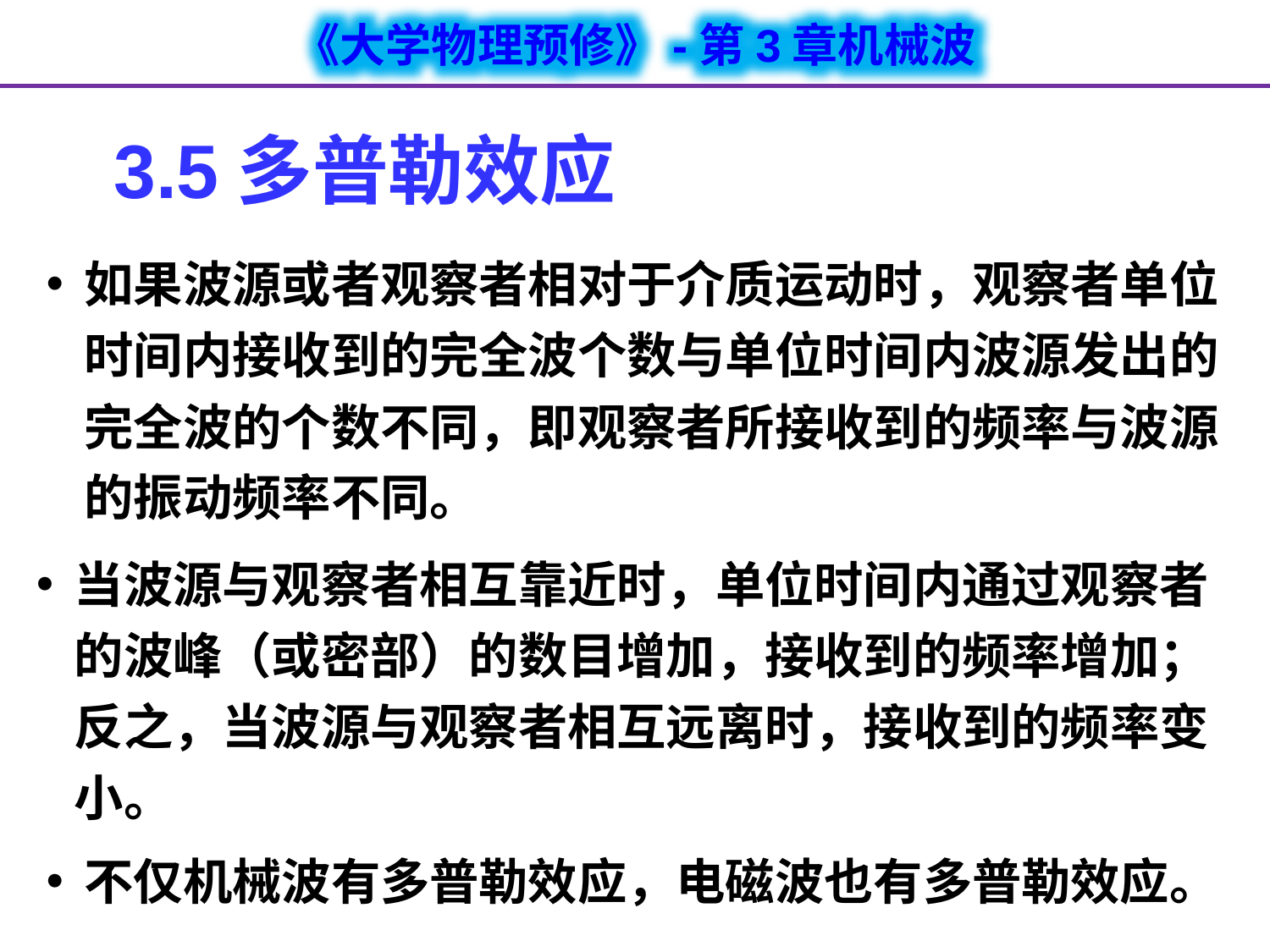

3.5多普勒效应
如果波源或者观察者相对于介质运动时，观察者单位时间内接收到的完全波个数与单位时间内波源发出的完全波的个数不同，即观察者所接收到的频率与波源的振动频率不同。
当波源与观察者相互靠近时，单位时间内通过观察者的波峰（或密部）的数目增加，接收到的频率增加；反之，当波源与观察者相互远离时，接收到的频率变小。
不仅机械波有多普勒效应，电磁波也有多普勒效应。